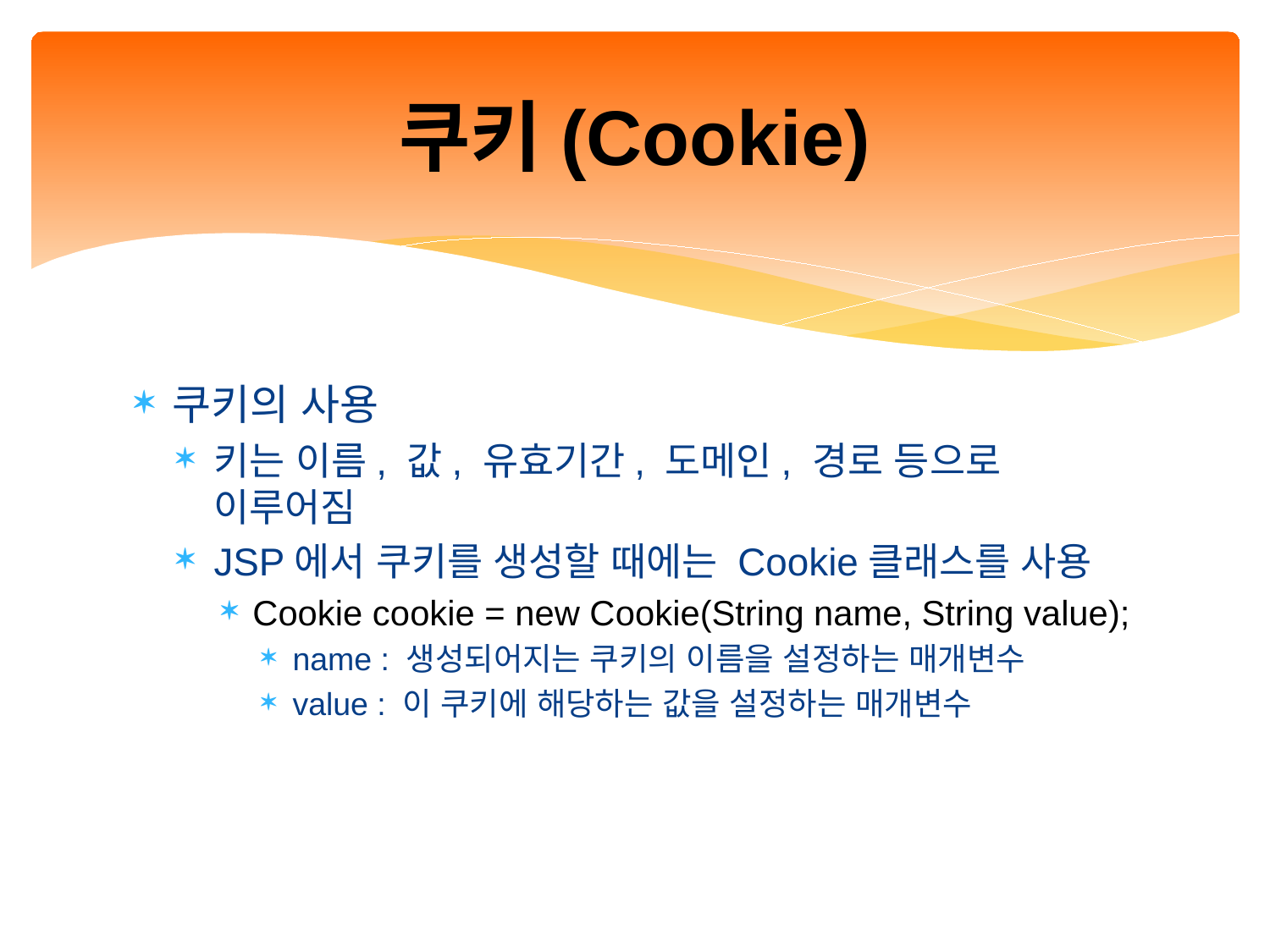

# 쿠키(Cookie)
쿠키의 사용
키는 이름, 값, 유효기간, 도메인, 경로 등으로 이루어짐
JSP에서 쿠키를 생성할 때에는 Cookie클래스를 사용
Cookie cookie = new Cookie(String name, String value);
name : 생성되어지는 쿠키의 이름을 설정하는 매개변수
value : 이 쿠키에 해당하는 값을 설정하는 매개변수